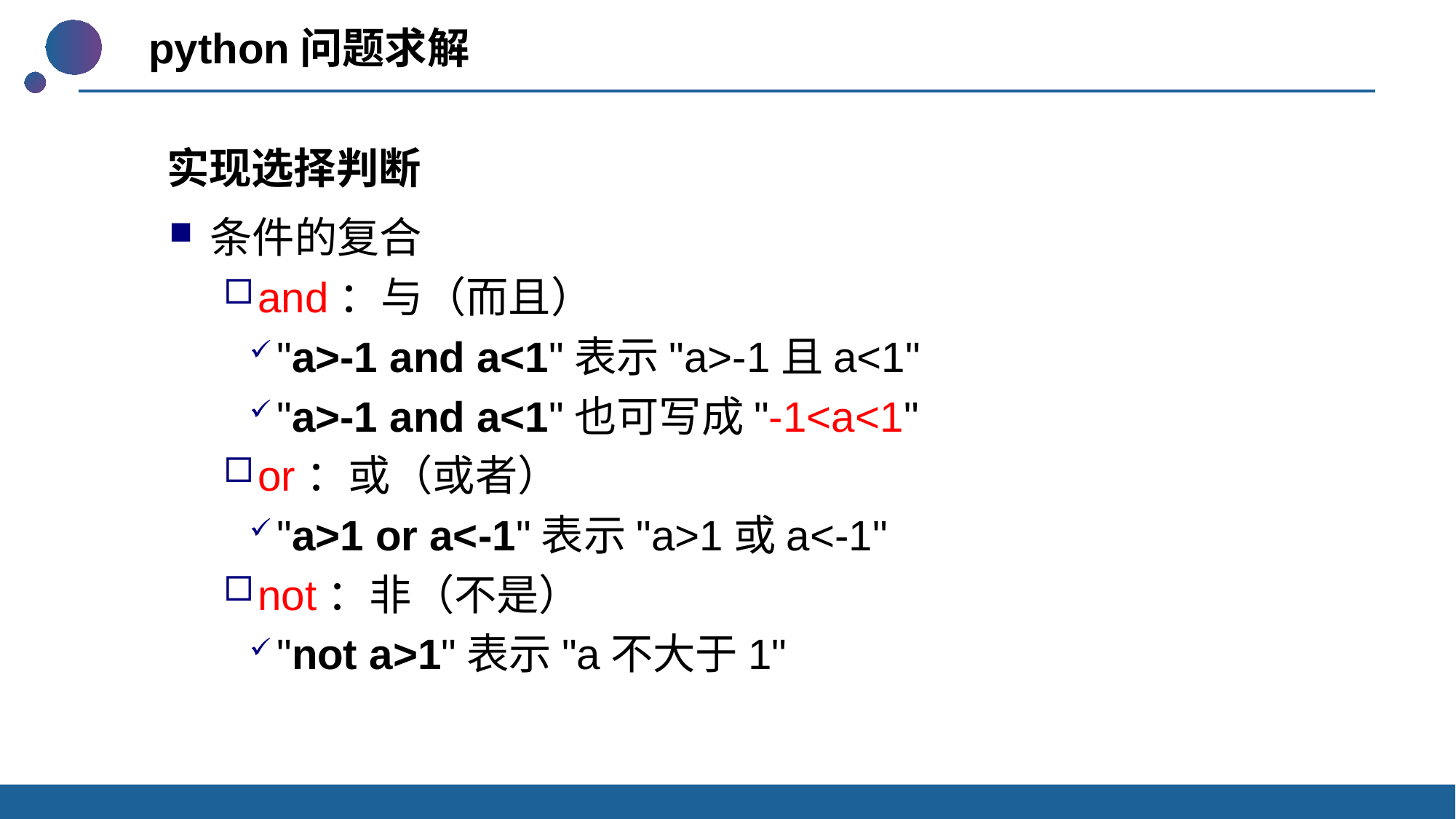

python问题求解

   实现选择判断
条件的复合
and：与（而且）
"a>-1 and a<1"表示"a>-1且a<1"
"a>-1 and a<1"也可写成"-1<a<1"
or：或（或者）
"a>1 or a<-1"表示"a>1或a<-1"
not：非（不是）
"not a>1"表示"a不大于1"

28